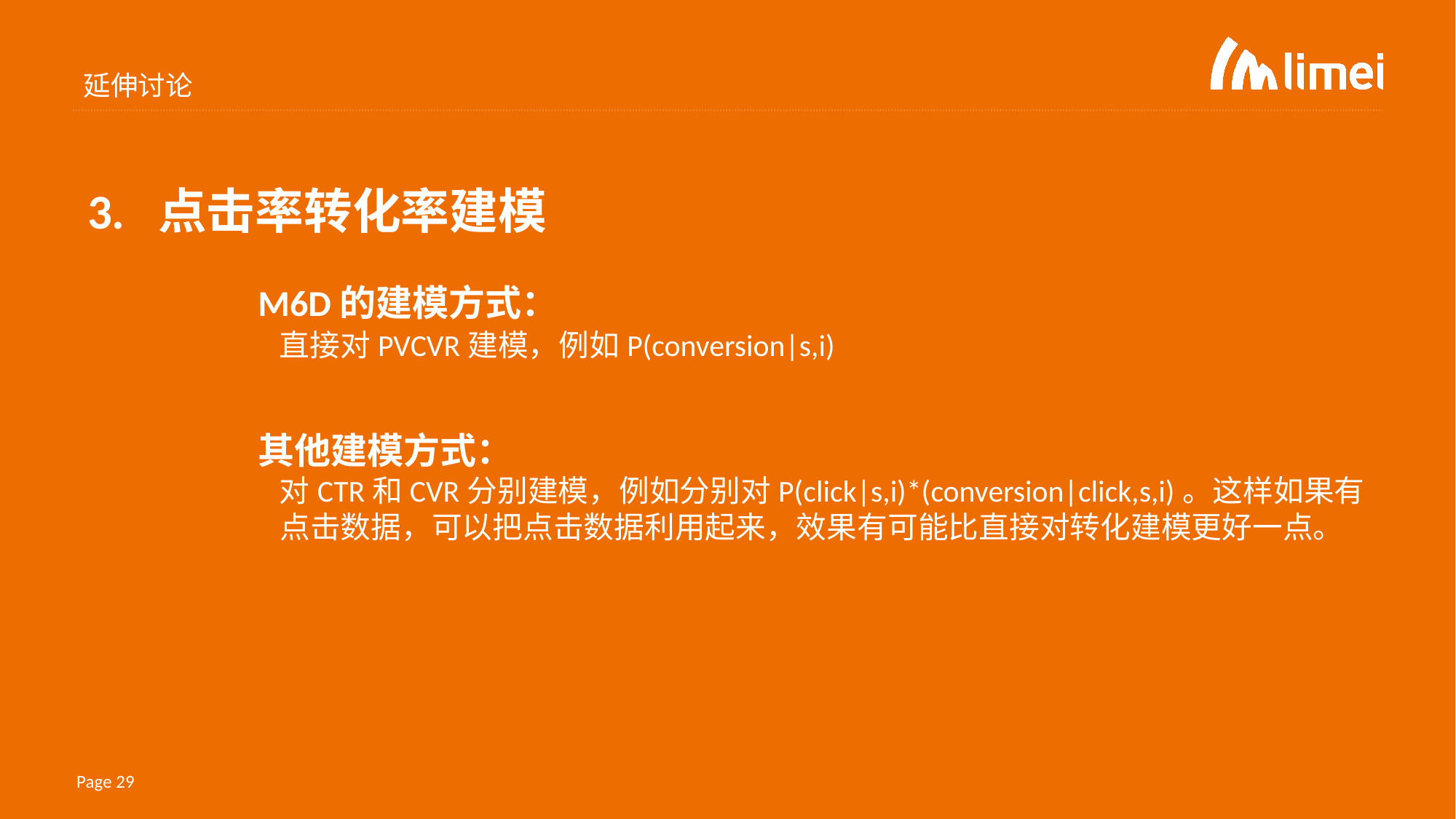

延伸讨论

3.  点击率转化率建模
		M6D的建模方式：
直接对PVCVR建模，例如P(conversion|s,i)

		其他建模方式：
对CTR和CVR分别建模，例如分别对P(click|s,i)*(conversion|click,s,i)。这样如果有点击数据，可以把点击数据利用起来，效果有可能比直接对转化建模更好一点。

Page 29